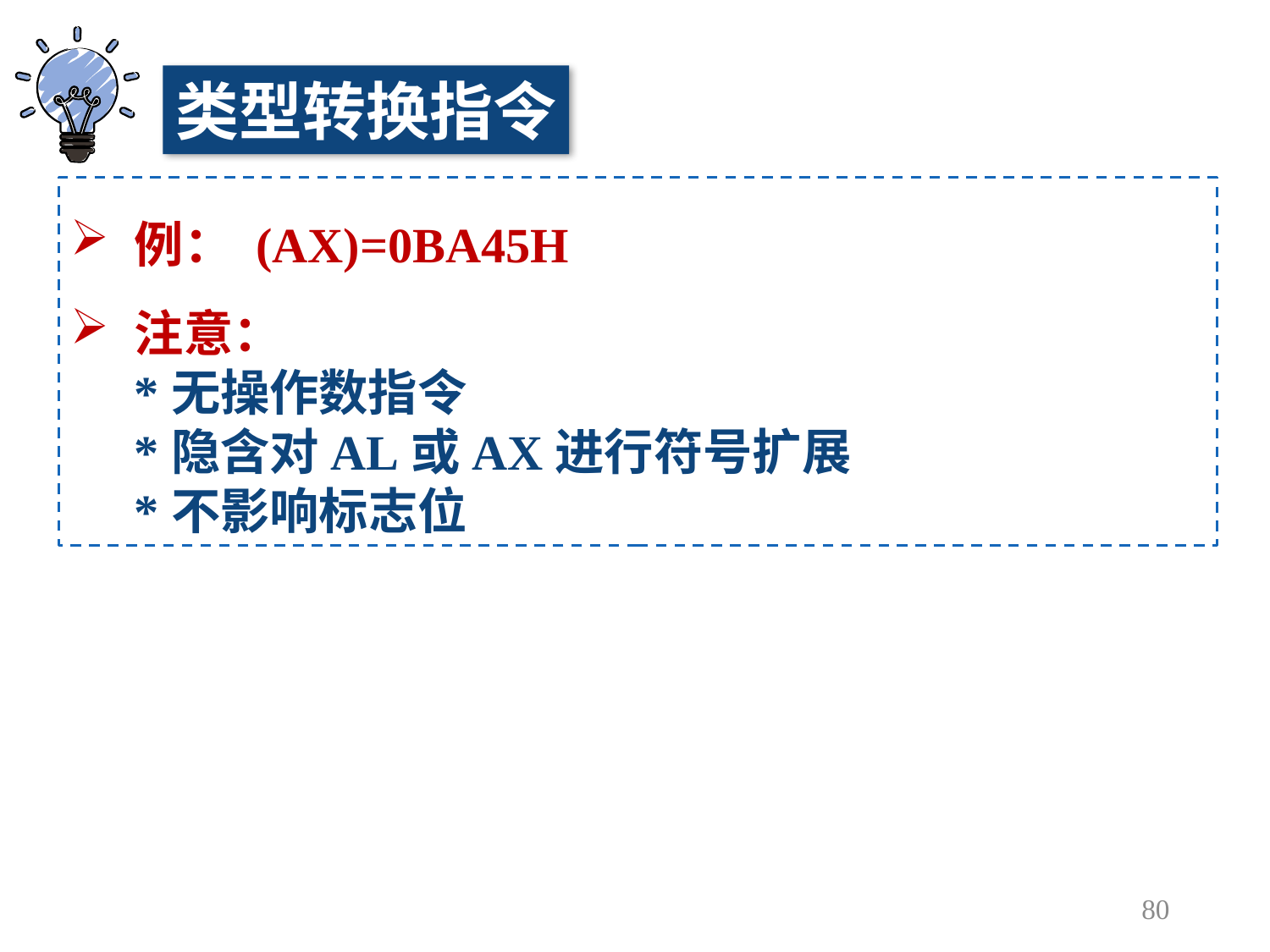

类型转换指令
例： (AX)=0BA45H
注意：
*无操作数指令
*隐含对AL或AX进行符号扩展
*不影响标志位
80